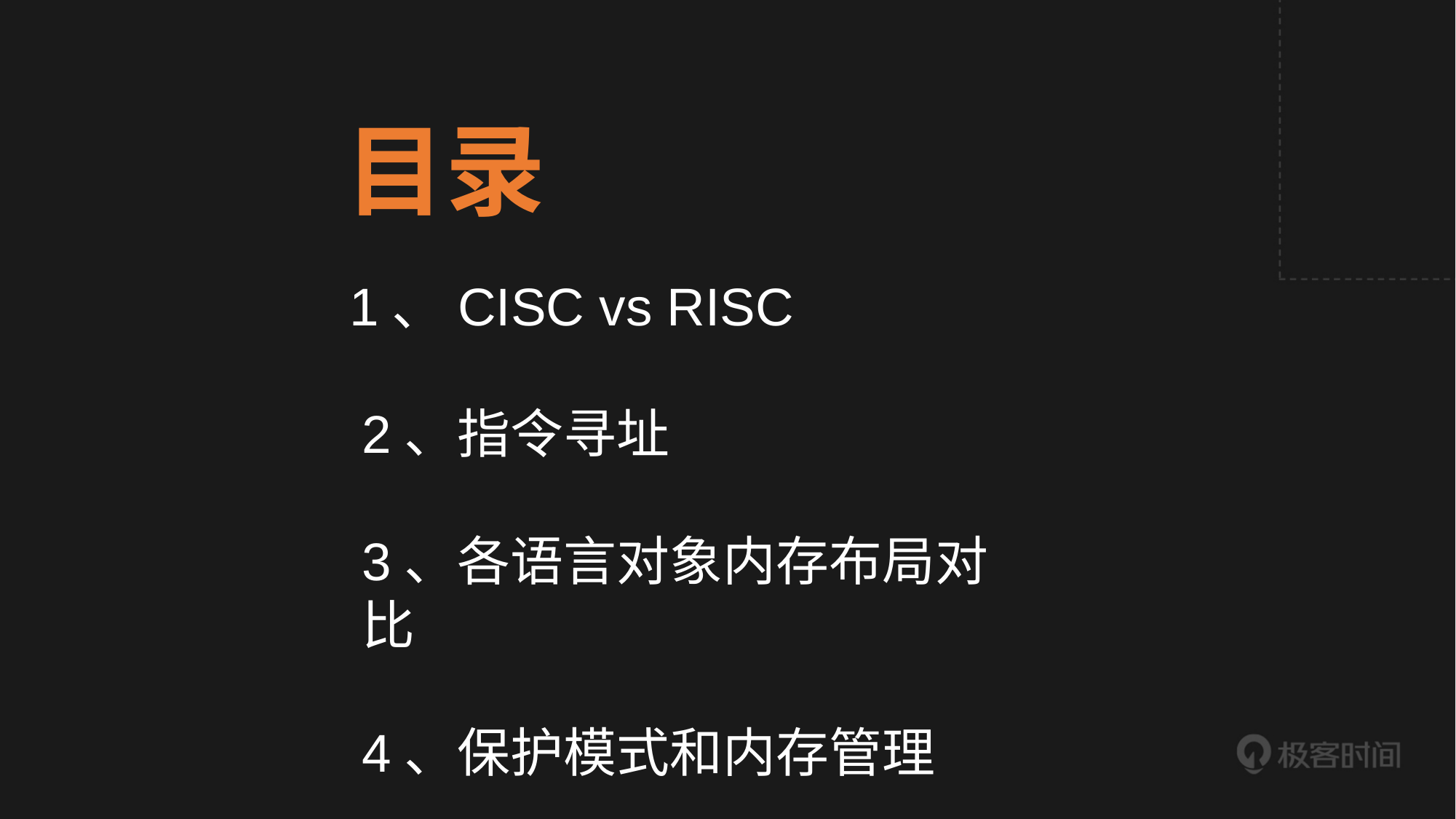

# 目录
 1、CISC vs RISC

2、指令寻址

3、各语言对象内存布局对比

4、保护模式和内存管理